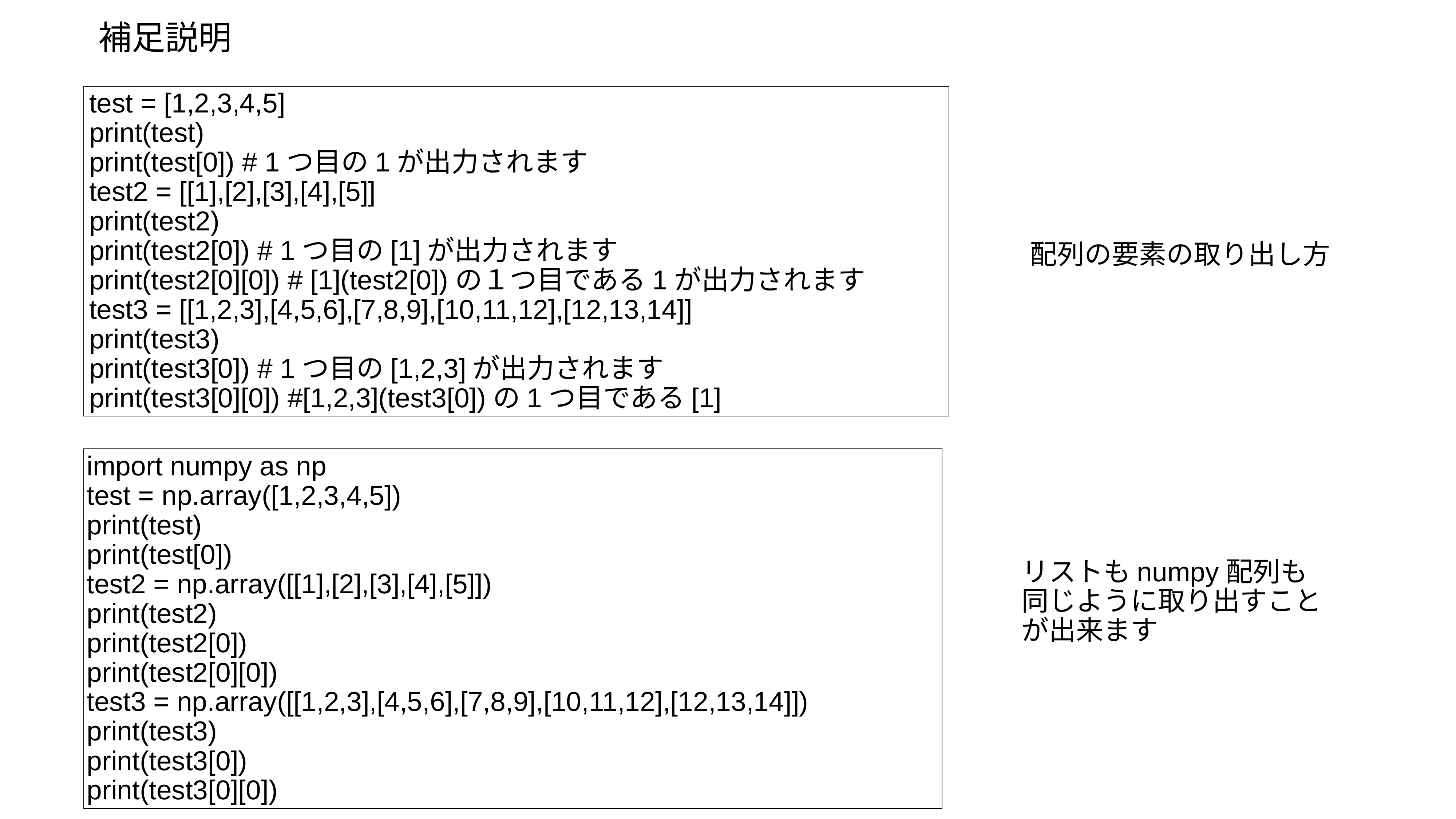

補足説明
test = [1,2,3,4,5]
print(test)
print(test[0]) # 1つ目の1が出力されます
test2 = [[1],[2],[3],[4],[5]]
print(test2)
print(test2[0]) # 1つ目の[1]が出力されます
print(test2[0][0]) # [1](test2[0])の１つ目である1が出力されます
test3 = [[1,2,3],[4,5,6],[7,8,9],[10,11,12],[12,13,14]]
print(test3)
print(test3[0]) # 1つ目の[1,2,3]が出力されます
print(test3[0][0]) #[1,2,3](test3[0])の1つ目である[1]
配列の要素の取り出し方
import numpy as np
test = np.array([1,2,3,4,5])
print(test)
print(test[0])
test2 = np.array([[1],[2],[3],[4],[5]])
print(test2)
print(test2[0])
print(test2[0][0])
test3 = np.array([[1,2,3],[4,5,6],[7,8,9],[10,11,12],[12,13,14]])
print(test3)
print(test3[0])
print(test3[0][0])
リストもnumpy配列も
同じように取り出すことが出来ます